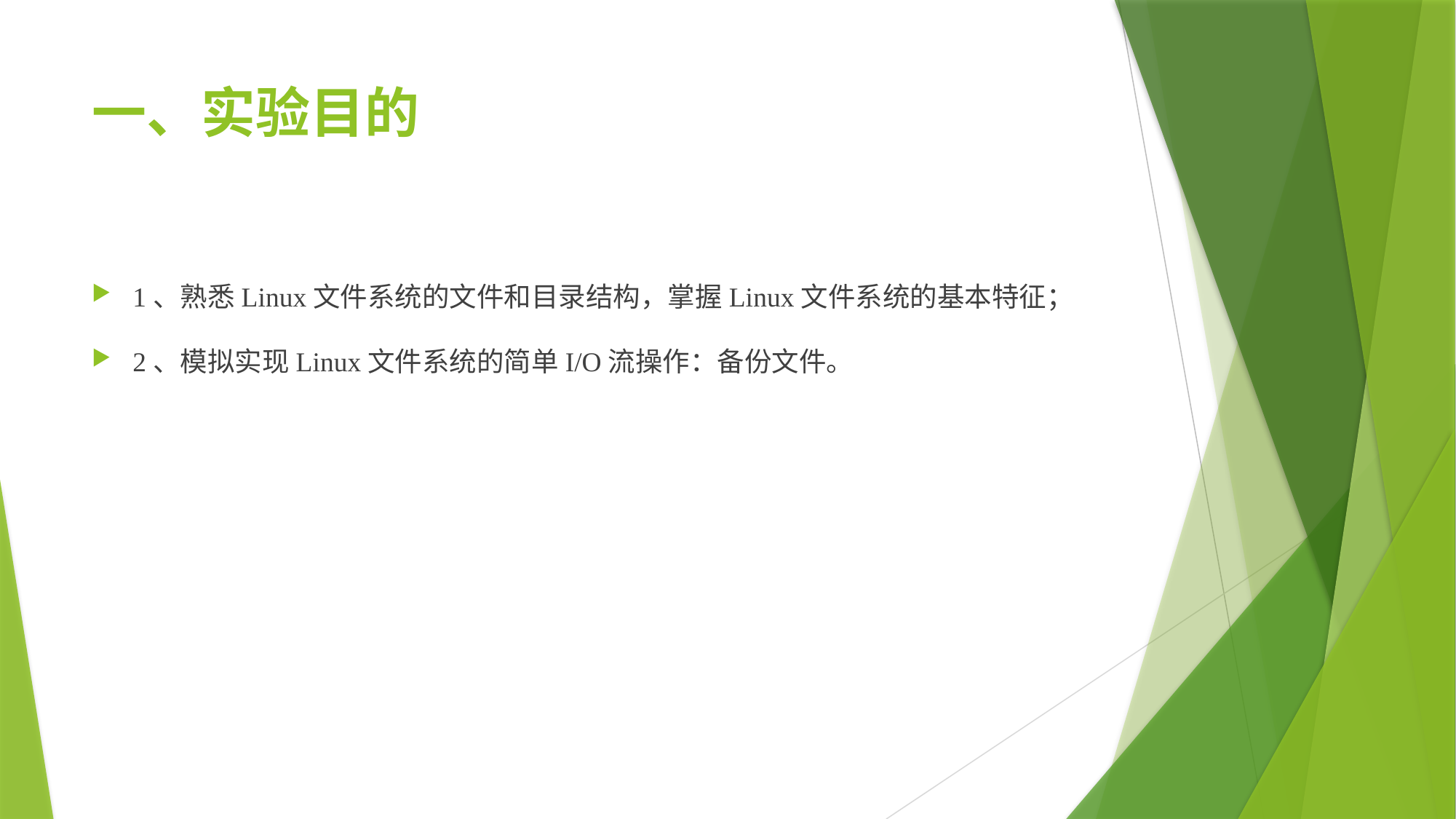

# 一、实验目的
1、熟悉Linux文件系统的文件和目录结构，掌握Linux文件系统的基本特征；
2、模拟实现Linux文件系统的简单I/O流操作：备份文件。